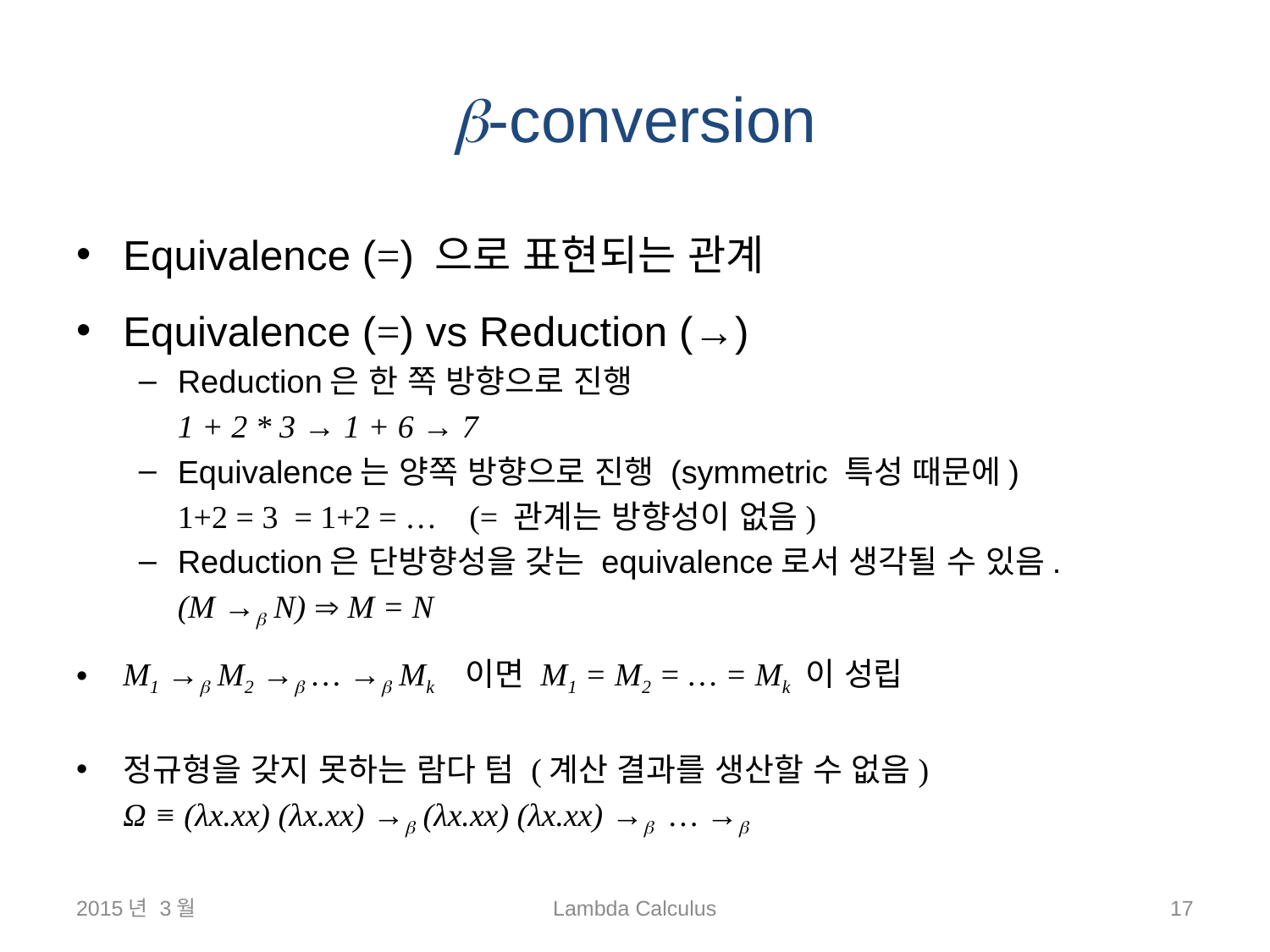

# β-conversion
Equivalence (=) 으로 표현되는 관계

Equivalence (=) vs Reduction (→)
Reduction은 한 쪽 방향으로 진행
	1 + 2 * 3 → 1 + 6 → 7
Equivalence는 양쪽 방향으로 진행 (symmetric 특성 때문에)
	1+2 = 3  = 1+2 = …    (= 관계는 방향성이 없음)
Reduction은 단방향성을 갖는 equivalence로서 생각될 수 있음.
	(M →β N) ⇒ M = N

M1 →β M2 →β … →β Mk   이면 M1 = M2 = … = Mk 이 성립

정규형을 갖지 못하는 람다 텀 (계산 결과를 생산할 수 없음)
	Ω ≡ (λx.xx) (λx.xx) →β (λx.xx) (λx.xx) →β  … →β
2015년 3월
Lambda Calculus
17